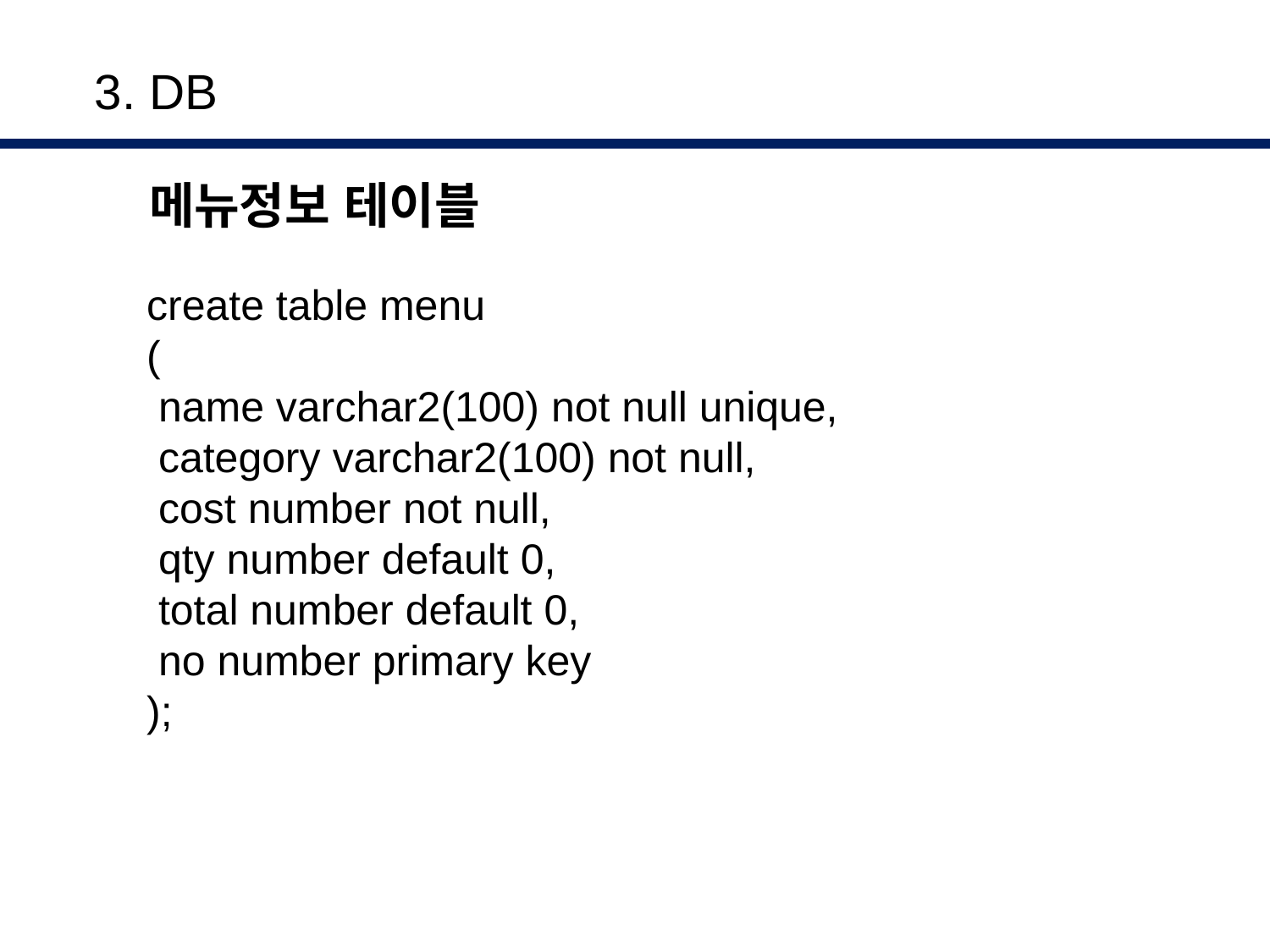

3. DB

메뉴정보 테이블
create table menu
(
 name varchar2(100) not null unique,
 category varchar2(100) not null,
 cost number not null,
 qty number default 0,
 total number default 0,
 no number primary key
);